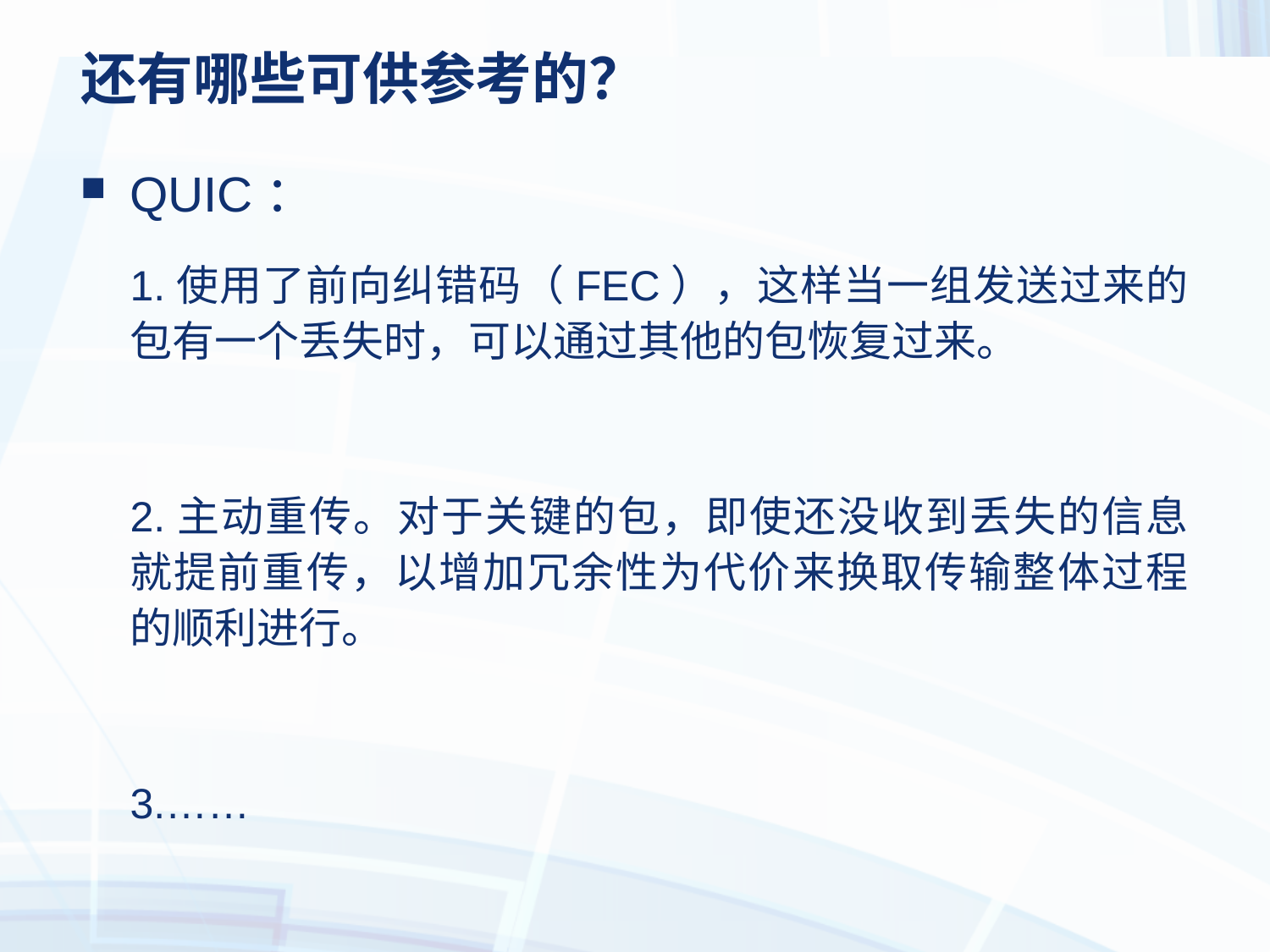

# 还有哪些可供参考的？
QUIC：
	1.使用了前向纠错码（FEC），这样当一组发送过来的包有一个丢失时，可以通过其他的包恢复过来。

	2.主动重传。对于关键的包，即使还没收到丢失的信息就提前重传，以增加冗余性为代价来换取传输整体过程的顺利进行。

	3.……